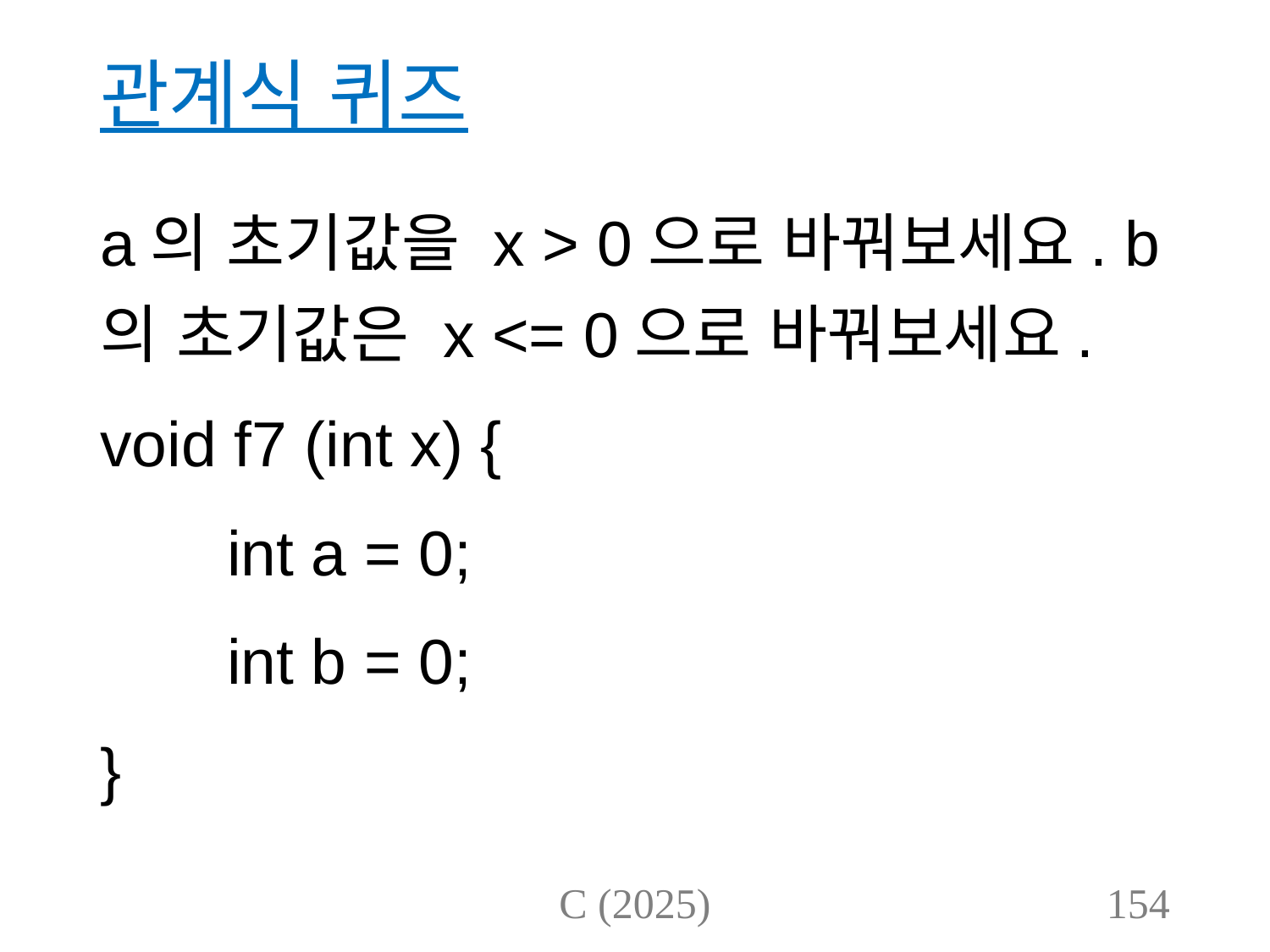

# 관계식 퀴즈
a의 초기값을 x > 0으로 바꿔보세요. b의 초기값은 x <= 0으로 바꿔보세요.
void f7 (int x) {
	int a = 0;
	int b = 0;
}
C (2025)
154